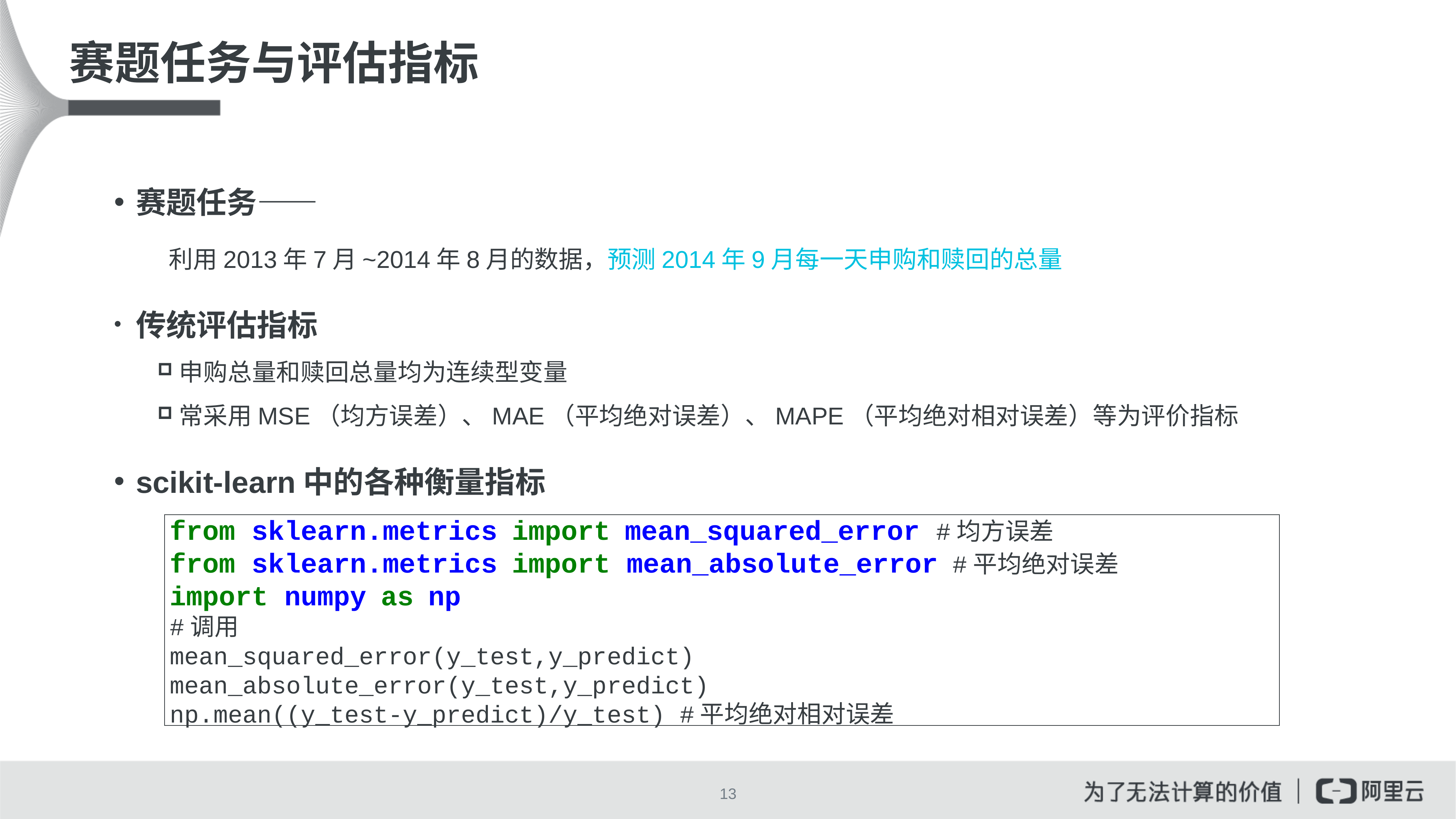

# 赛题任务与评估指标
赛题任务——
	利用2013年7月~2014年8月的数据，预测2014年9月每一天申购和赎回的总量

传统评估指标
申购总量和赎回总量均为连续型变量
常采用MSE（均方误差）、MAE（平均绝对误差）、MAPE（平均绝对相对误差）等为评价指标
scikit-learn中的各种衡量指标

from sklearn.metrics import mean_squared_error #均方误差
from sklearn.metrics import mean_absolute_error #平均绝对误差
import numpy as np
#调用
mean_squared_error(y_test,y_predict)
mean_absolute_error(y_test,y_predict)
np.mean((y_test-y_predict)/y_test) #平均绝对相对误差